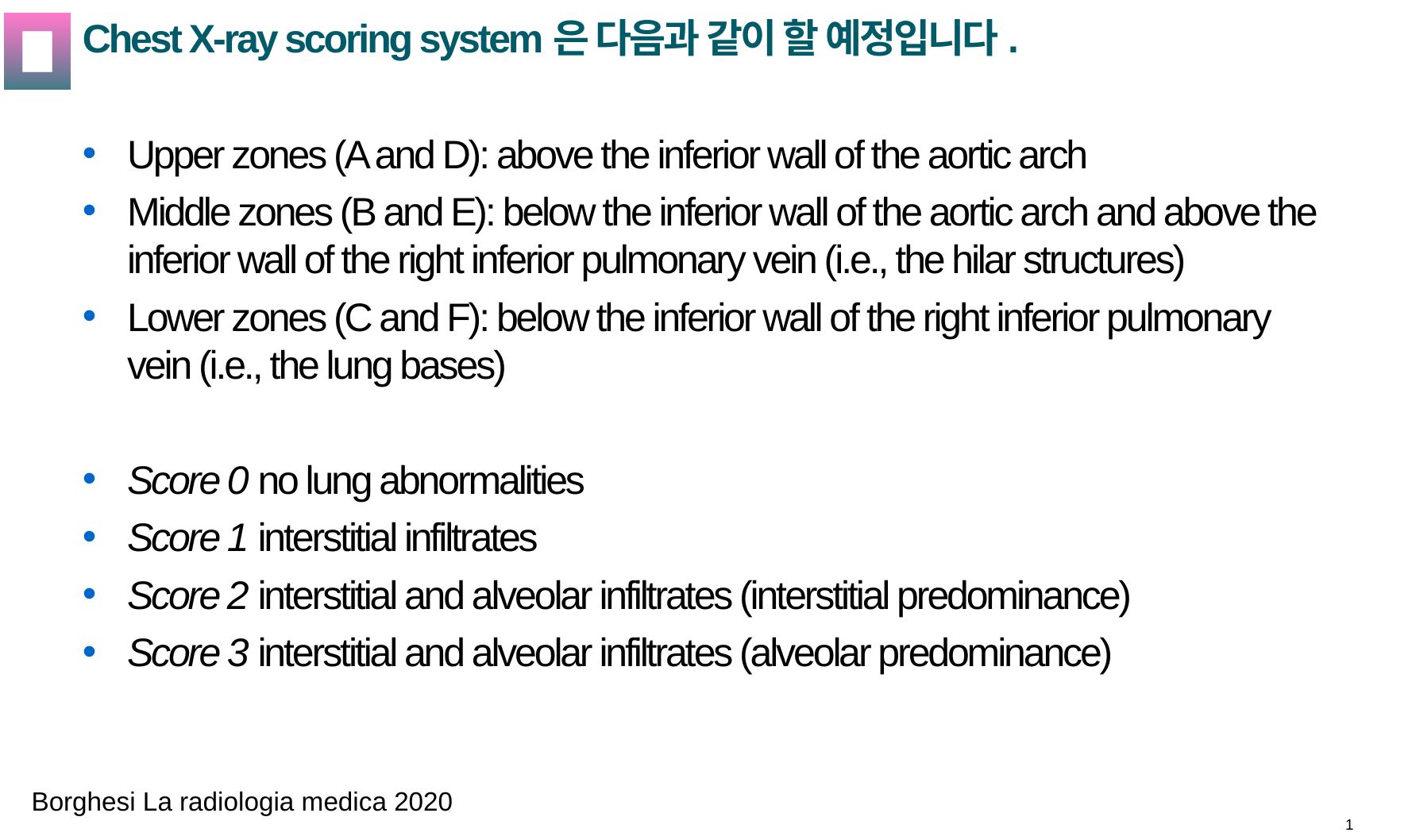

# Chest X-ray scoring system은 다음과 같이 할 예정입니다.
Upper zones (A and D): above the inferior wall of the aortic arch
Middle zones (B and E): below the inferior wall of the aortic arch and above the inferior wall of the right inferior pulmonary vein (i.e., the hilar structures)
Lower zones (C and F): below the inferior wall of the right inferior pulmonary vein (i.e., the lung bases)

Score 0 no lung abnormalities
Score 1 interstitial infiltrates
Score 2 interstitial and alveolar infiltrates (interstitial predominance)
Score 3 interstitial and alveolar infiltrates (alveolar predominance)

Borghesi La radiologia medica 2020